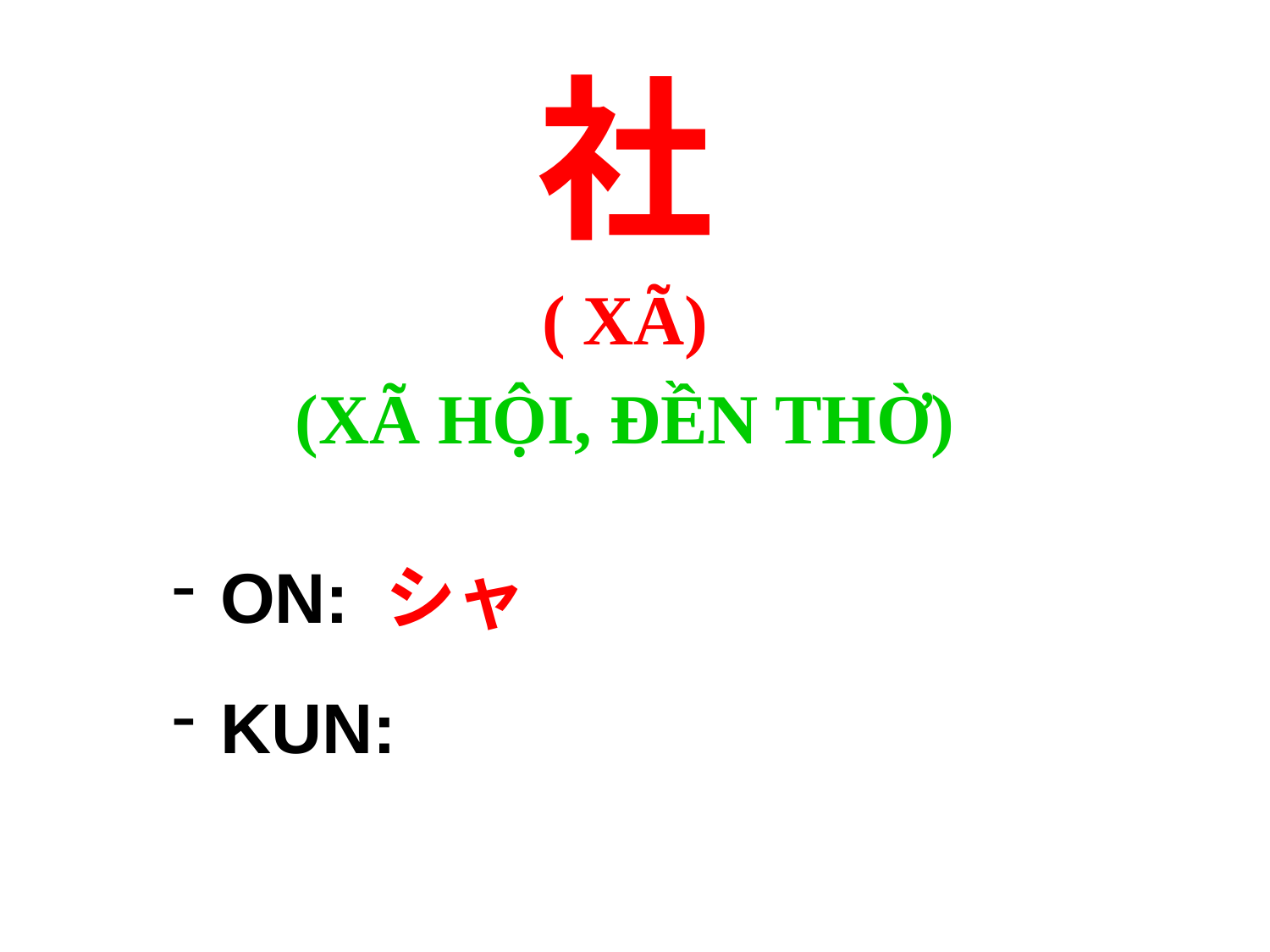

社
( XÃ)
(XÃ HỘI, ĐỀN THỜ)
ON: シャ

KUN: